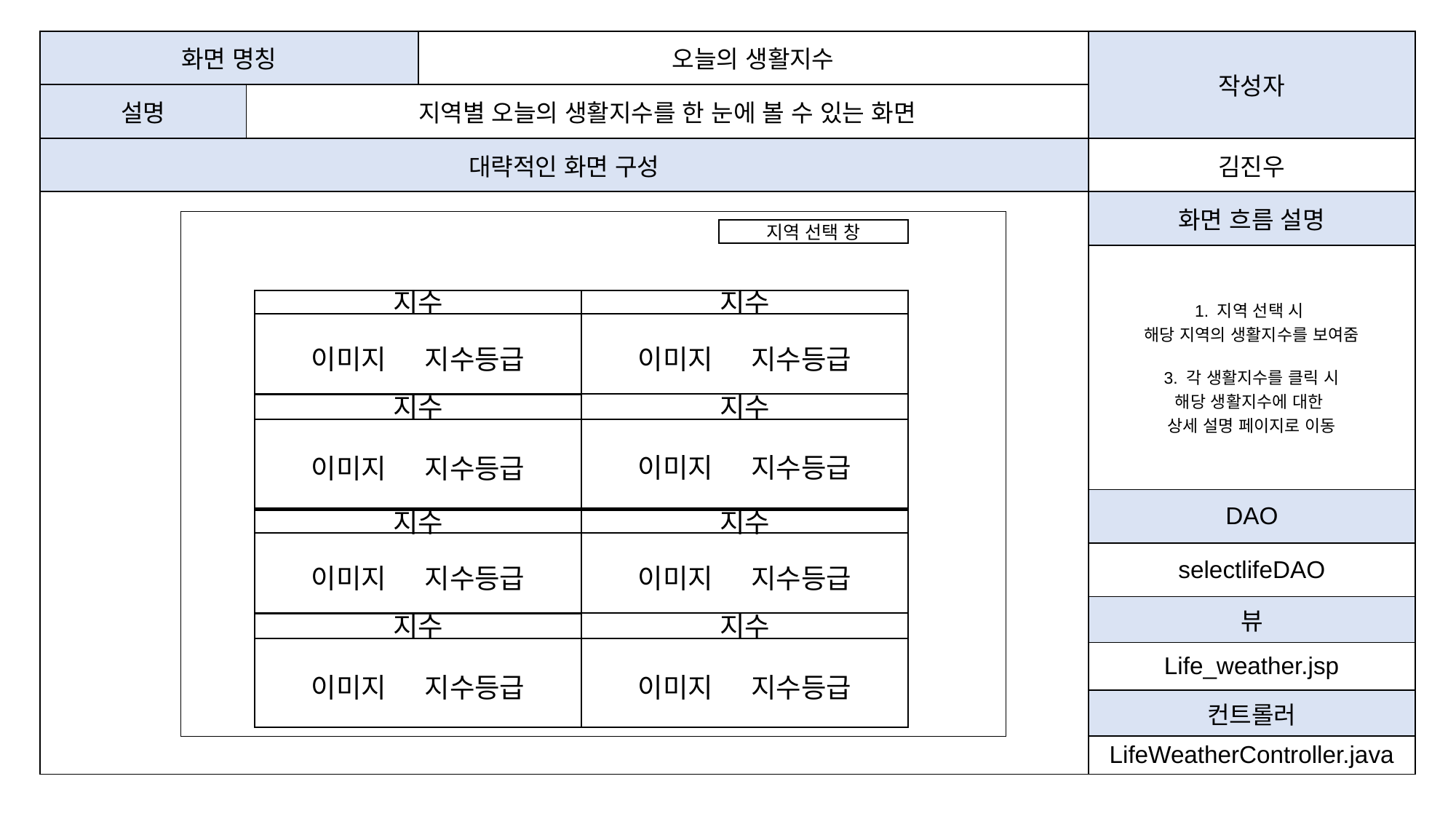

| 화면 명칭 |  | 오늘의 생활지수 | 작성자 |
| --- | --- | --- | --- |
| 설명 | 지역별 오늘의 생활지수를 한 눈에 볼 수 있는 화면 |  |  |
| 대략적인 화면 구성 |  |  | 김진우 |
|  |  |  | 화면 흐름 설명 |
|  |  |  | 1. 지역 선택 시 해당 지역의 생활지수를 보여줌 3. 각 생활지수를 클릭 시 해당 생활지수에 대한 상세 설명 페이지로 이동 |
|  |  |  | DAO |
|  |  |  | selectlifeDAO |
|  |  |  | 뷰 |
|  |  |  | Life\_weather.jsp |
|  |  |  | 컨트롤러 |
|  |  |  | LifeWeatherController.java |

지역 선택 창
지수

이미지     지수등급
지수

이미지     지수등급
지수

이미지     지수등급
지수

이미지     지수등급
지수

이미지     지수등급
지수

이미지     지수등급
지수

이미지     지수등급
지수

이미지     지수등급